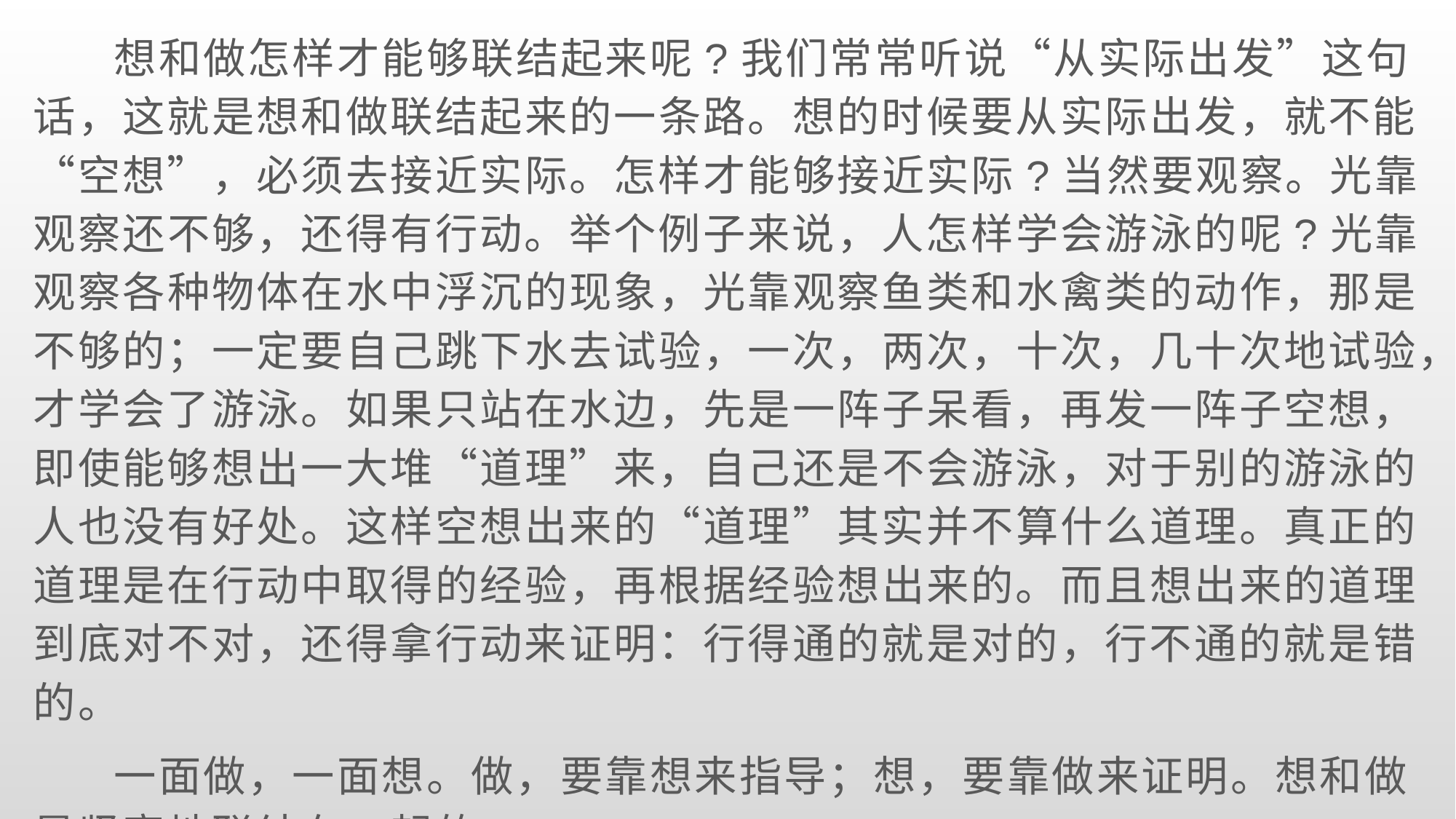

想和做怎样才能够联结起来呢?我们常常听说“从实际出发”这句话，这就是想和做联结起来的一条路。想的时候要从实际出发，就不能“空想”，必须去接近实际。怎样才能够接近实际?当然要观察。光靠观察还不够，还得有行动。举个例子来说，人怎样学会游泳的呢?光靠观察各种物体在水中浮沉的现象，光靠观察鱼类和水禽类的动作，那是不够的；一定要自己跳下水去试验，一次，两次，十次，几十次地试验，才学会了游泳。如果只站在水边，先是一阵子呆看，再发一阵子空想，即使能够想出一大堆“道理”来，自己还是不会游泳，对于别的游泳的人也没有好处。这样空想出来的“道理”其实并不算什么道理。真正的道理是在行动中取得的经验，再根据经验想出来的。而且想出来的道理到底对不对，还得拿行动来证明：行得通的就是对的，行不通的就是错的。
      一面做，一面想。做，要靠想来指导；想，要靠做来证明。想和做是紧密地联结在一起的。